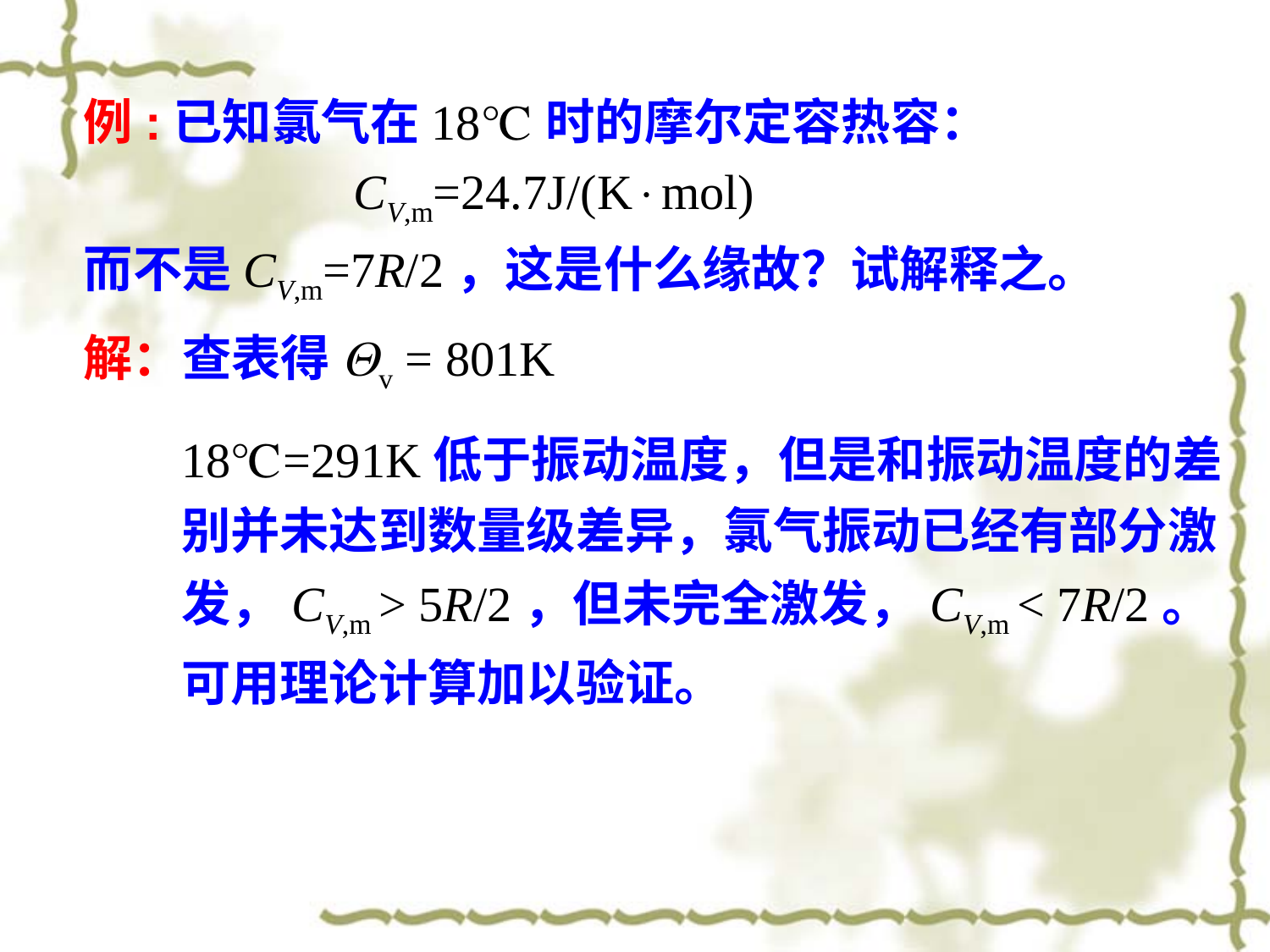

例:已知氯气在18℃时的摩尔定容热容：
                      CV,m=24.7J/(K⋅mol)
而不是CV,m=7R/2，这是什么缘故？试解释之。
解：查表得Θv = 801K
18℃=291K低于振动温度，但是和振动温度的差别并未达到数量级差异，氯气振动已经有部分激发，CV,m > 5R/2，但未完全激发，CV,m < 7R/2。可用理论计算加以验证。